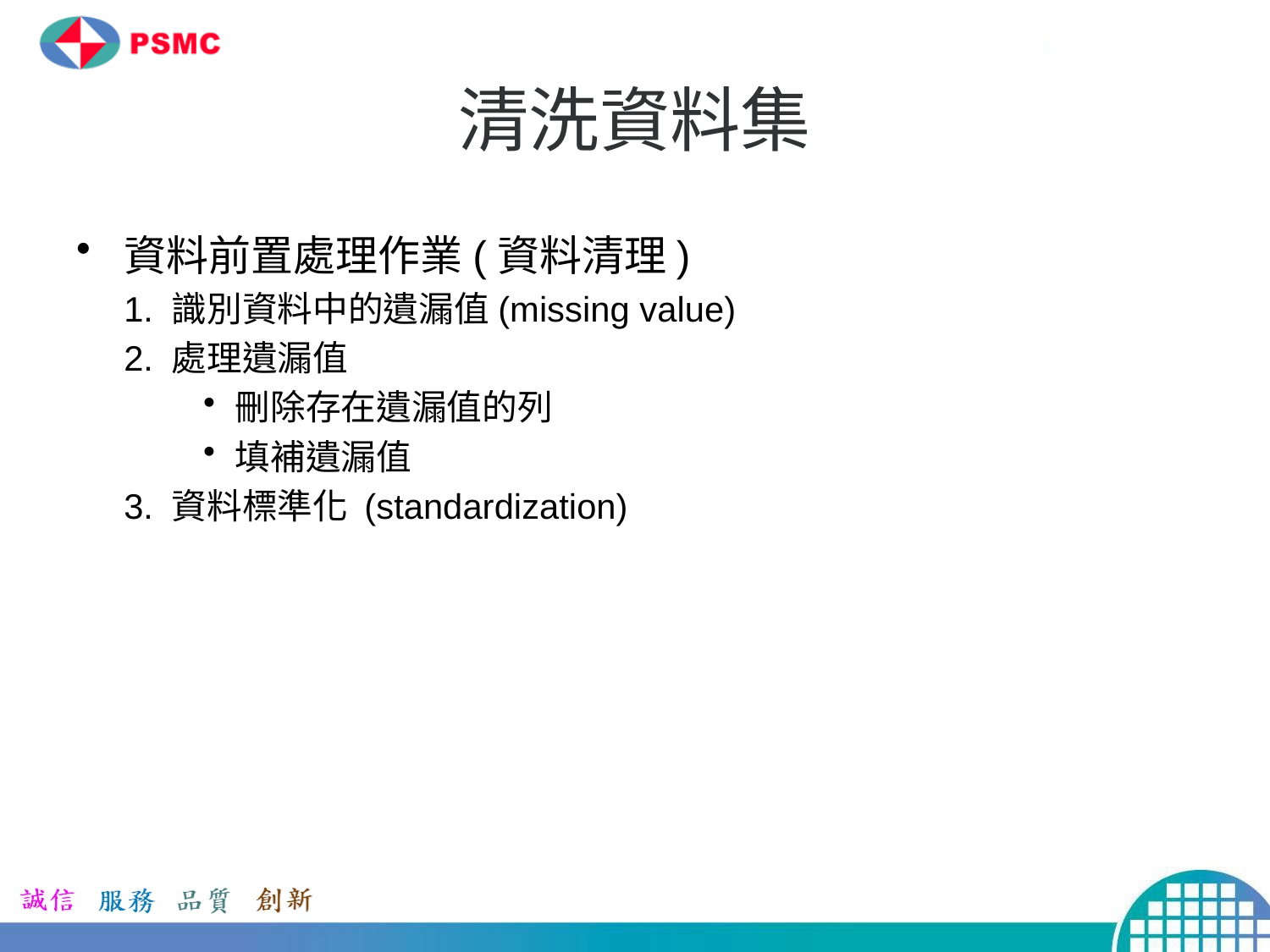

# 清洗資料集
資料前置處理作業(資料清理)
識別資料中的遺漏值(missing value)
處理遺漏值
刪除存在遺漏值的列
填補遺漏值
資料標準化 (standardization)